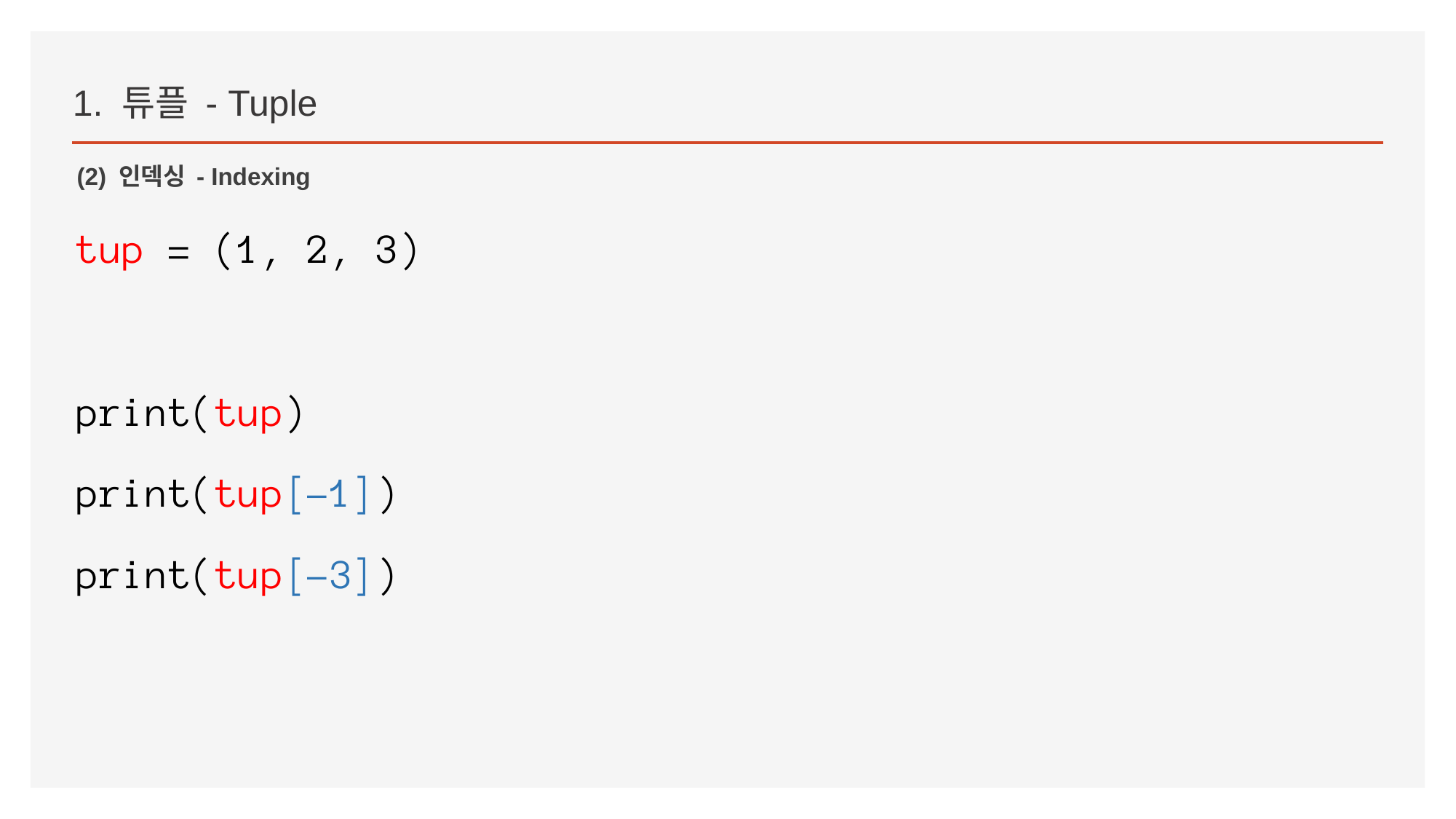

1. 튜플 - Tuple
(2) 인덱싱 - Indexing
tup = (1, 2, 3)

print(tup)
print(tup[-1])
print(tup[-3])